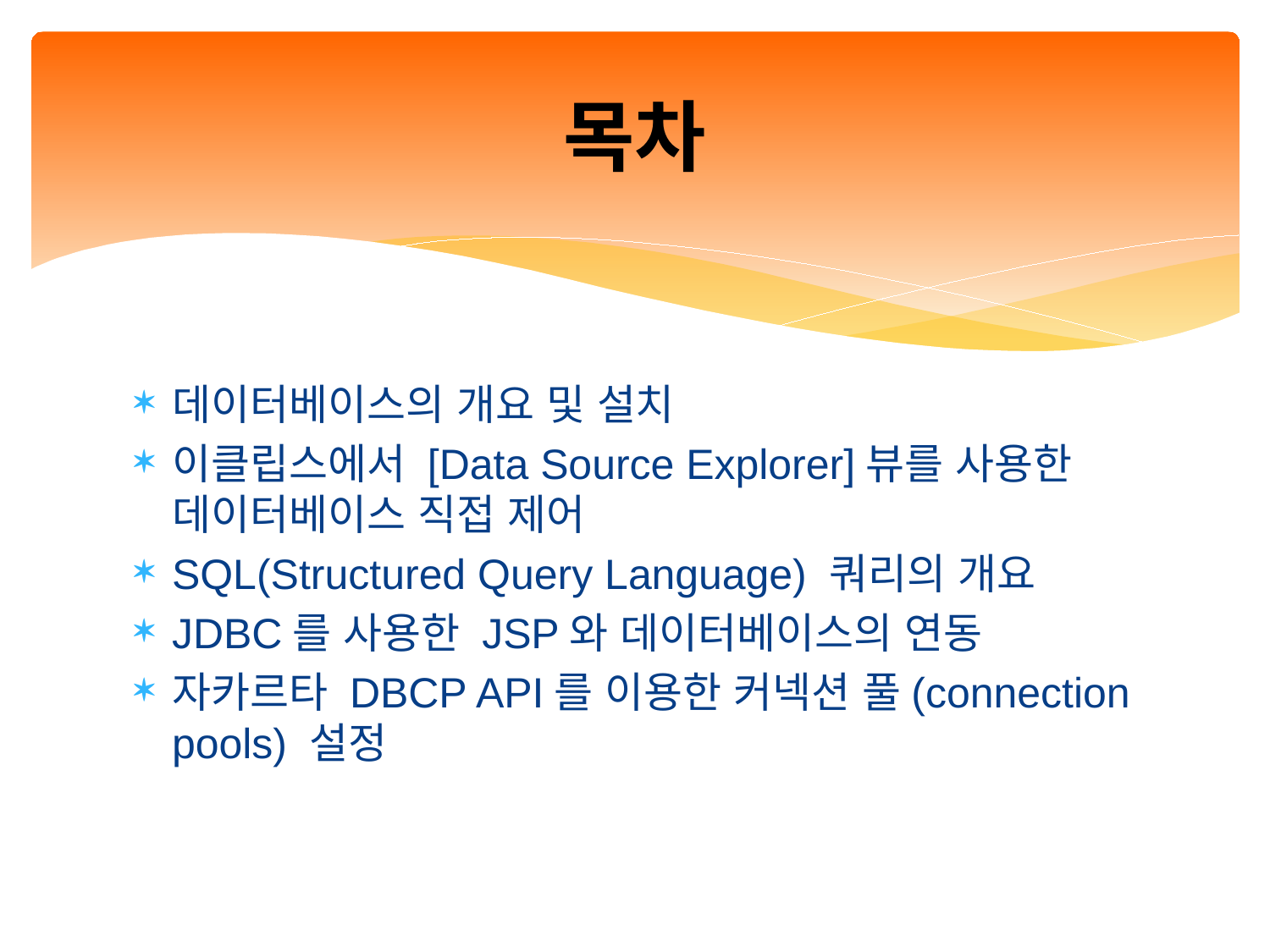

# 목차
데이터베이스의 개요 및 설치
이클립스에서 [Data Source Explorer]뷰를 사용한 데이터베이스 직접 제어
SQL(Structured Query Language) 쿼리의 개요
JDBC를 사용한 JSP와 데이터베이스의 연동
자카르타 DBCP API를 이용한 커넥션 풀(connection pools) 설정